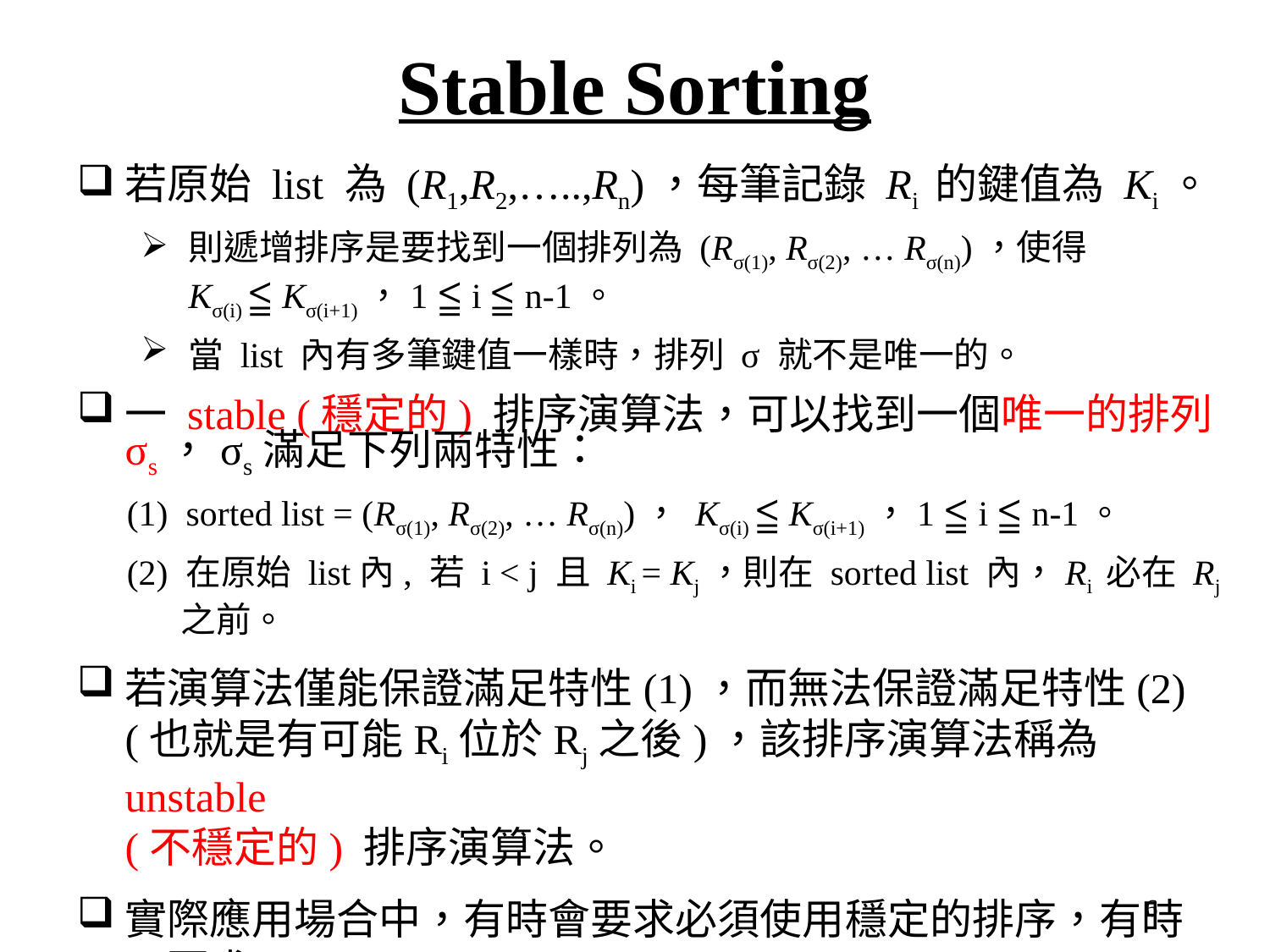

Stable Sorting
若原始 list 為 (R1,R2,…..,Rn)，每筆記錄 Ri 的鍵值為 Ki。
則遞增排序是要找到一個排列為 (Rσ(1), Rσ(2), … Rσ(n))，使得
Kσ(i) ≦ Kσ(i+1)，1 ≦ i ≦ n-1。
當 list 內有多筆鍵值一樣時，排列 σ 就不是唯一的。
一 stable (穩定的) 排序演算法，可以找到一個唯一的排列 σs，σs滿足下列兩特性：
(1)  sorted list = (Rσ(1), Rσ(2), … Rσ(n))， Kσ(i) ≦ Kσ(i+1)，1 ≦ i ≦ n-1。
(2) 在原始 list內, 若 i < j 且 Ki = Kj，則在 sorted list 內，Ri 必在 Rj 之前。
若演算法僅能保證滿足特性(1)，而無法保證滿足特性(2)
(也就是有可能Ri位於Rj之後)，該排序演算法稱為 unstable
(不穩定的) 排序演算法。
實際應用場合中，有時會要求必須使用穩定的排序，有時不要求。

6